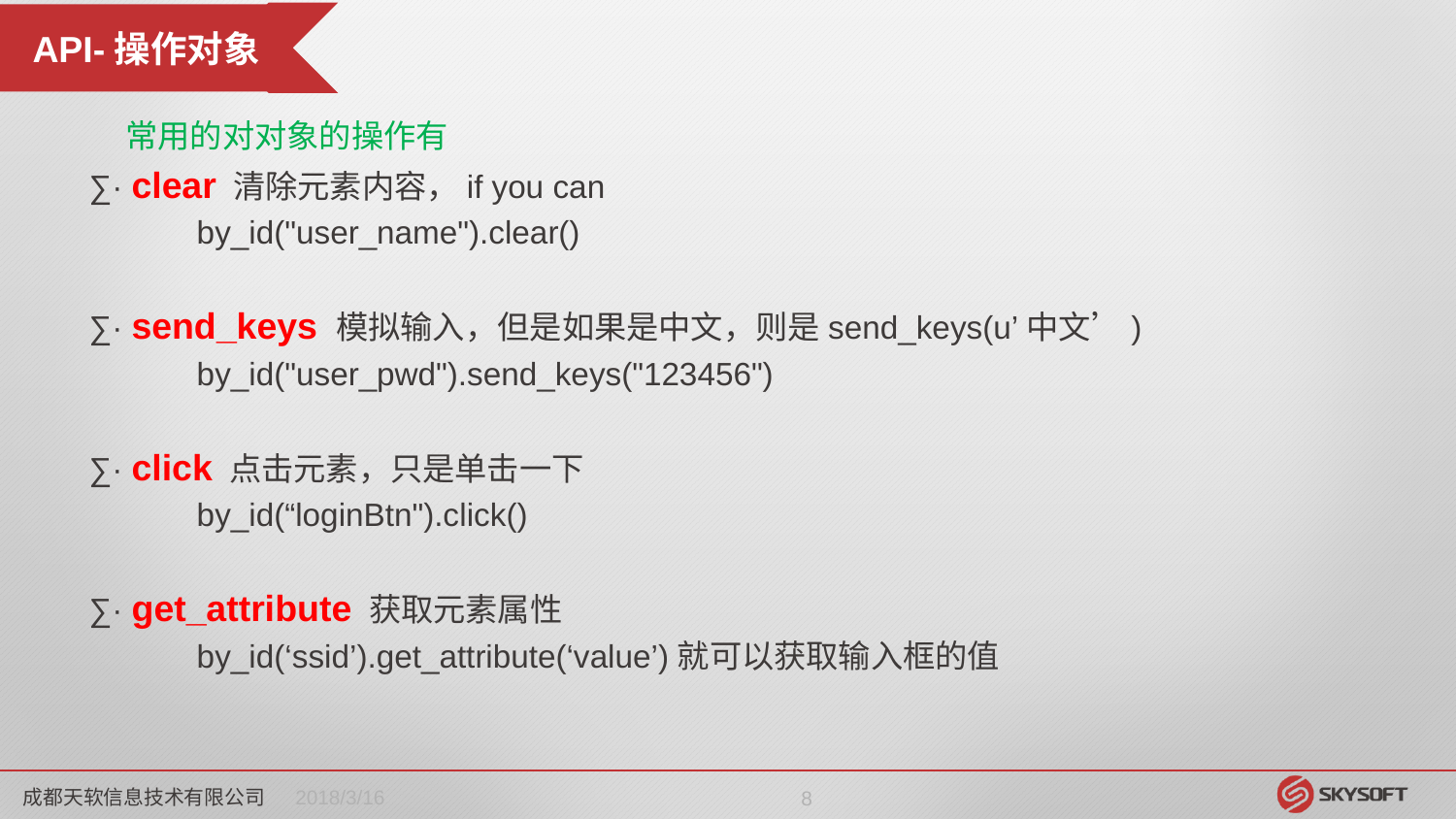

API-操作对象

    常用的对对象的操作有
∑· clear 清除元素内容，if you can
            by_id("user_name").clear()

∑· send_keys 模拟输入，但是如果是中文，则是send_keys(u’中文’)
            by_id("user_pwd").send_keys("123456")

∑· click 点击元素，只是单击一下
            by_id(“loginBtn").click()

∑· get_attribute 获取元素属性
            by_id(‘ssid’).get_attribute(‘value’)就可以获取输入框的值
成都天软信息技术有限公司
2018/3/16
8